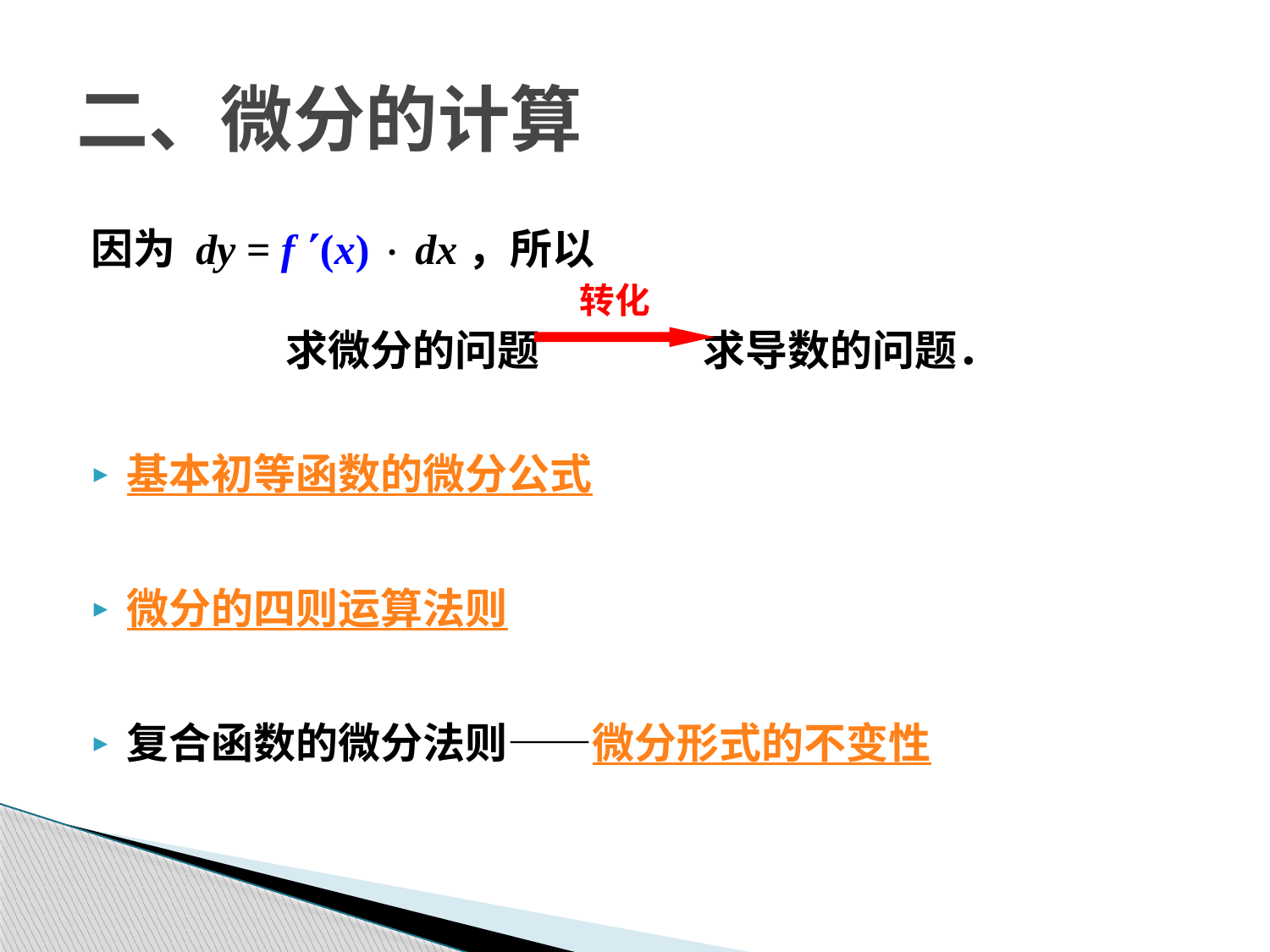

# 二、微分的计算
因为 dy = f ′(x) ⋅ dx，所以
求微分的问题		求导数的问题．

基本初等函数的微分公式

微分的四则运算法则

复合函数的微分法则——微分形式的不变性
转化